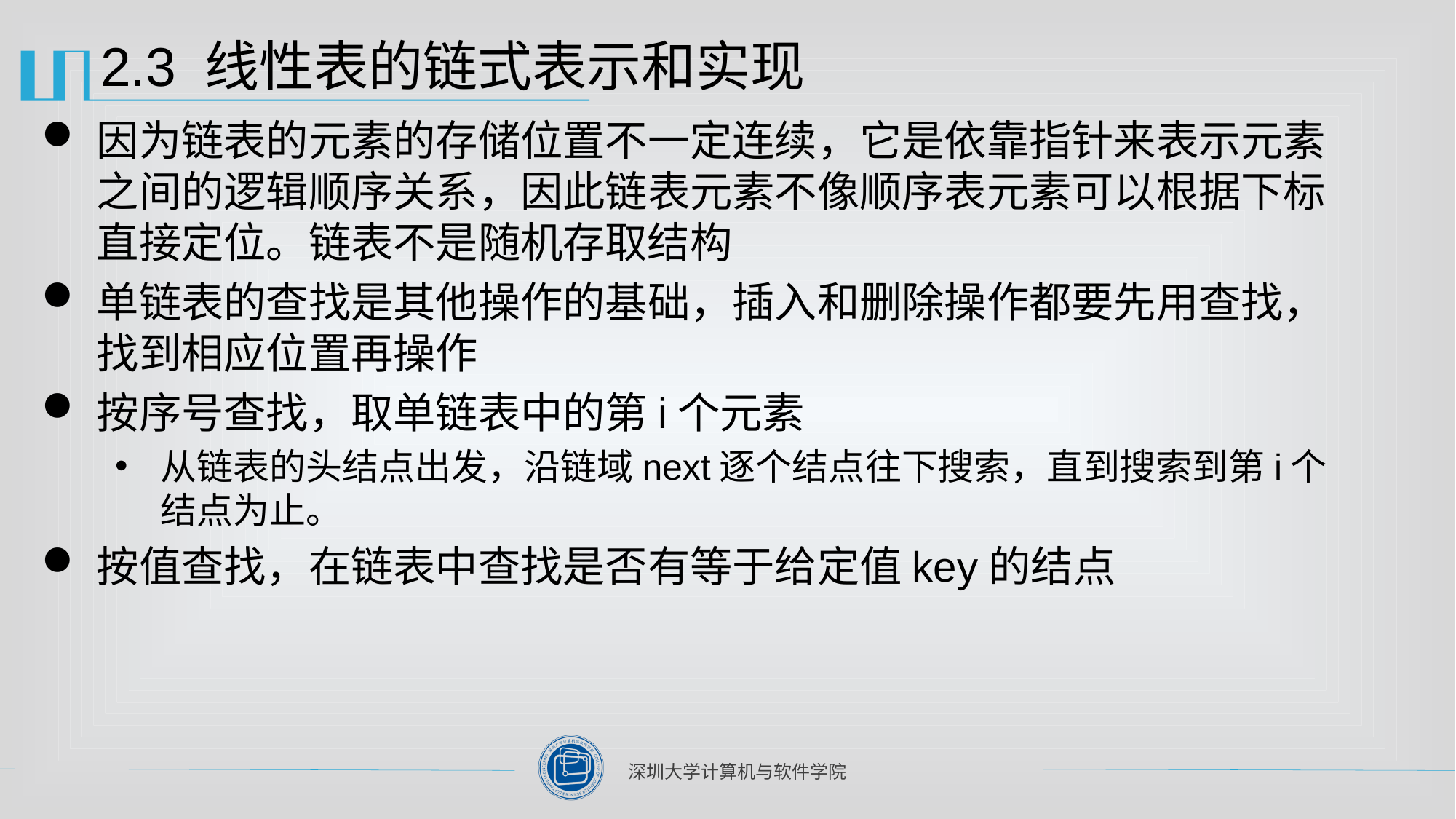

# 2.3 线性表的链式表示和实现
因为链表的元素的存储位置不一定连续，它是依靠指针来表示元素之间的逻辑顺序关系，因此链表元素不像顺序表元素可以根据下标直接定位。链表不是随机存取结构
单链表的查找是其他操作的基础，插入和删除操作都要先用查找，找到相应位置再操作
按序号查找，取单链表中的第i个元素
从链表的头结点出发，沿链域next逐个结点往下搜索，直到搜索到第i个结点为止。
按值查找，在链表中查找是否有等于给定值key的结点
35